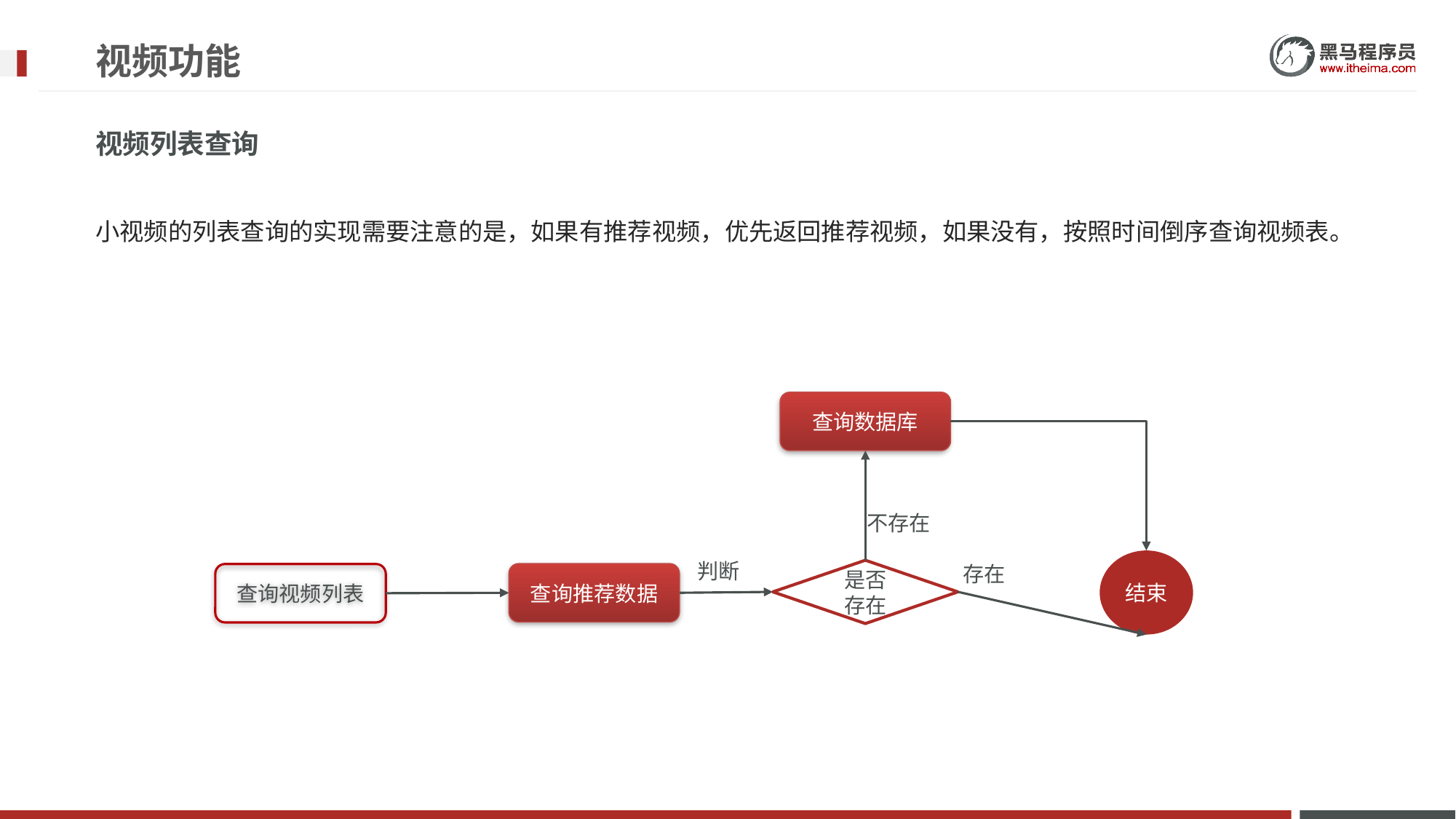

# 视频功能
视频列表查询
小视频的列表查询的实现需要注意的是，如果有推荐视频，优先返回推荐视频，如果没有，按照时间倒序查询视频表。
查询数据库
不存在
判断
存在
结束
是否
存在
查询推荐数据
查询视频列表